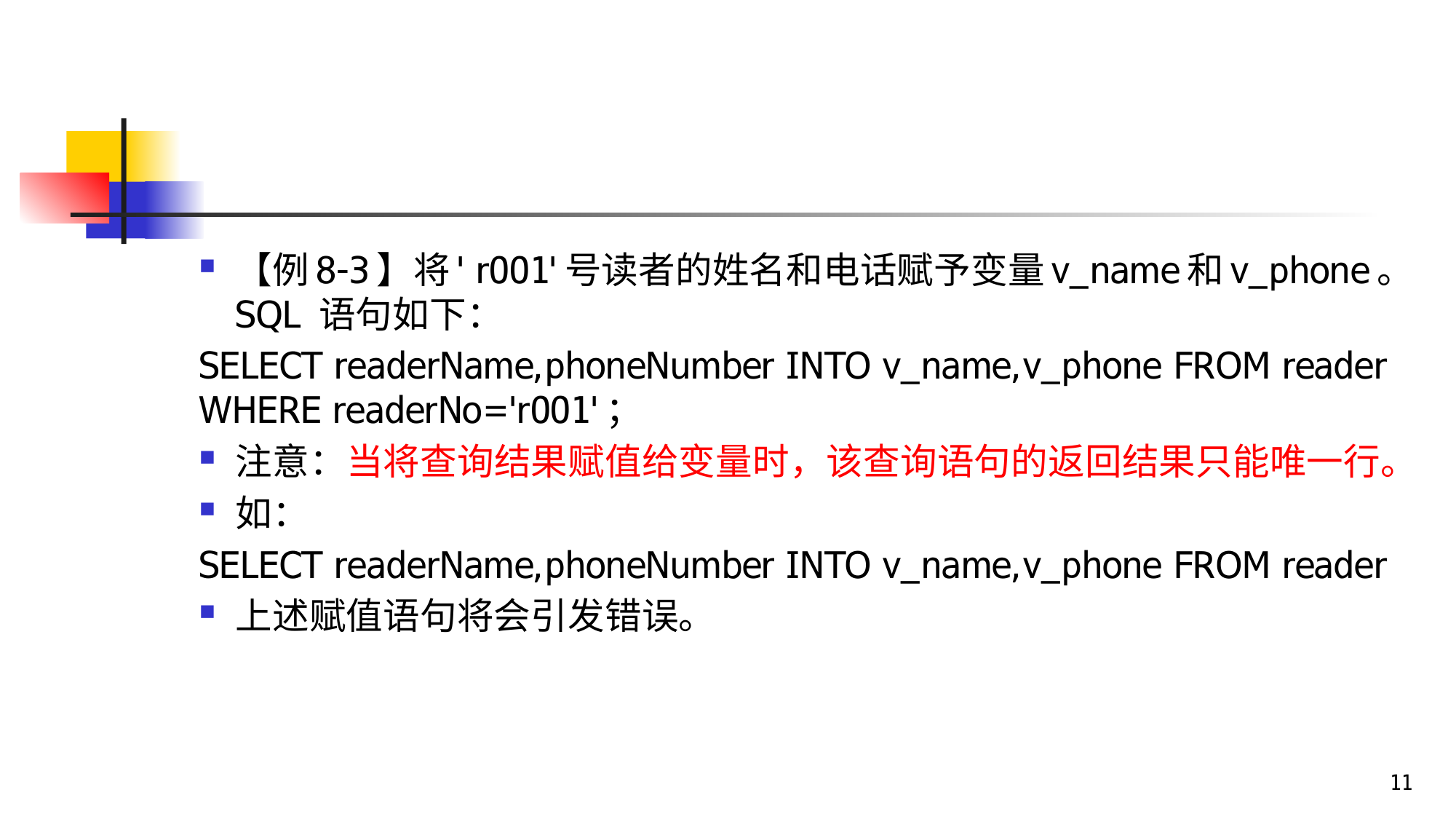

#
【例8-3】将' r001'号读者的姓名和电话赋予变量v_name和v_phone。SQL 语句如下：
SELECT readerName,phoneNumber INTO v_name,v_phone FROM reader WHERE readerNo='r001'；
注意：当将查询结果赋值给变量时，该查询语句的返回结果只能唯一行。
如：
SELECT readerName,phoneNumber INTO v_name,v_phone FROM reader
上述赋值语句将会引发错误。

11